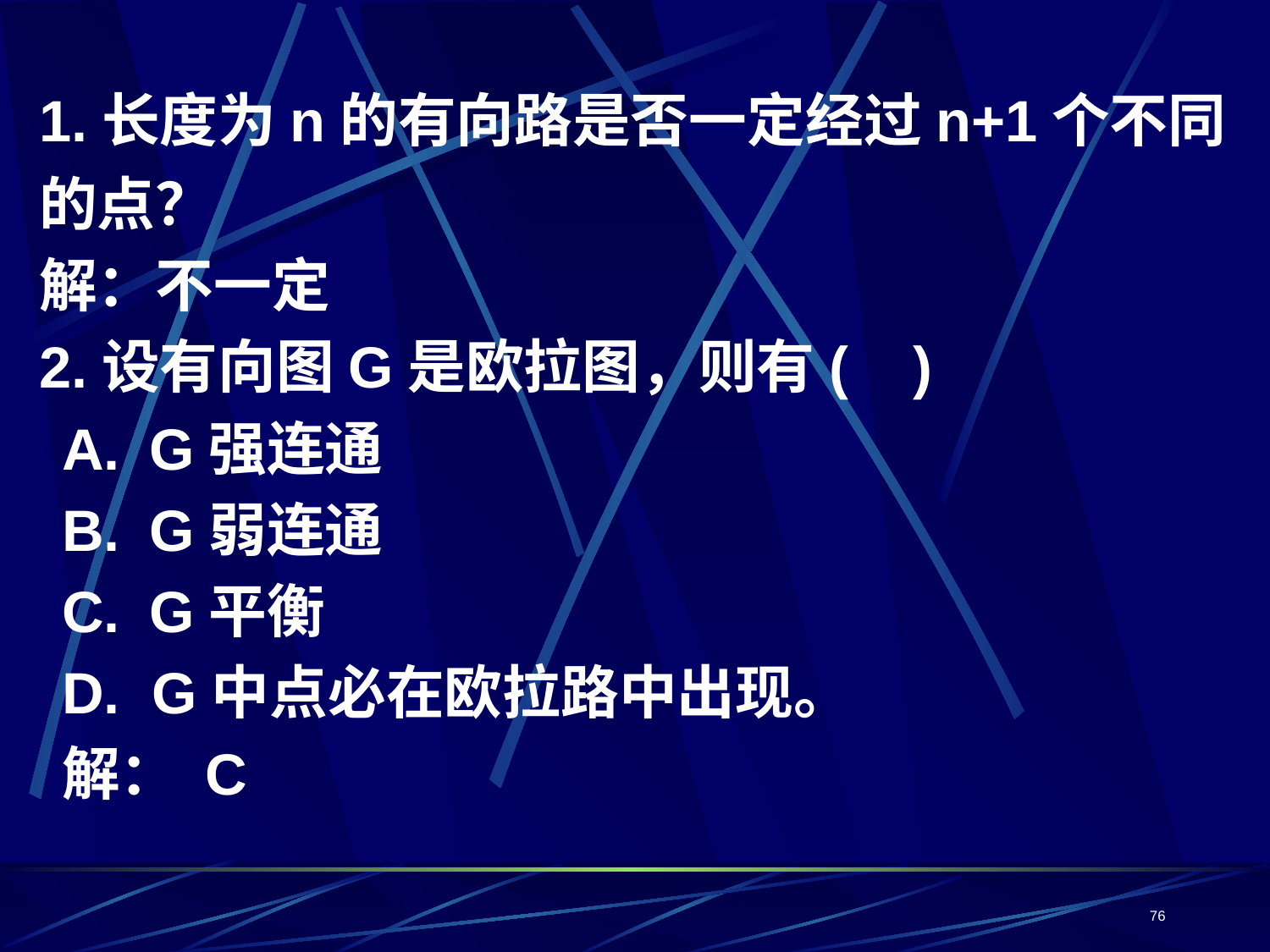

1.长度为n的有向路是否一定经过n+1个不同的点？
解：不一定
2.设有向图G是欧拉图，则有(    )
 G强连通
 G弱连通
 G平衡
D.  G中点必在欧拉路中出现。
解： C

76